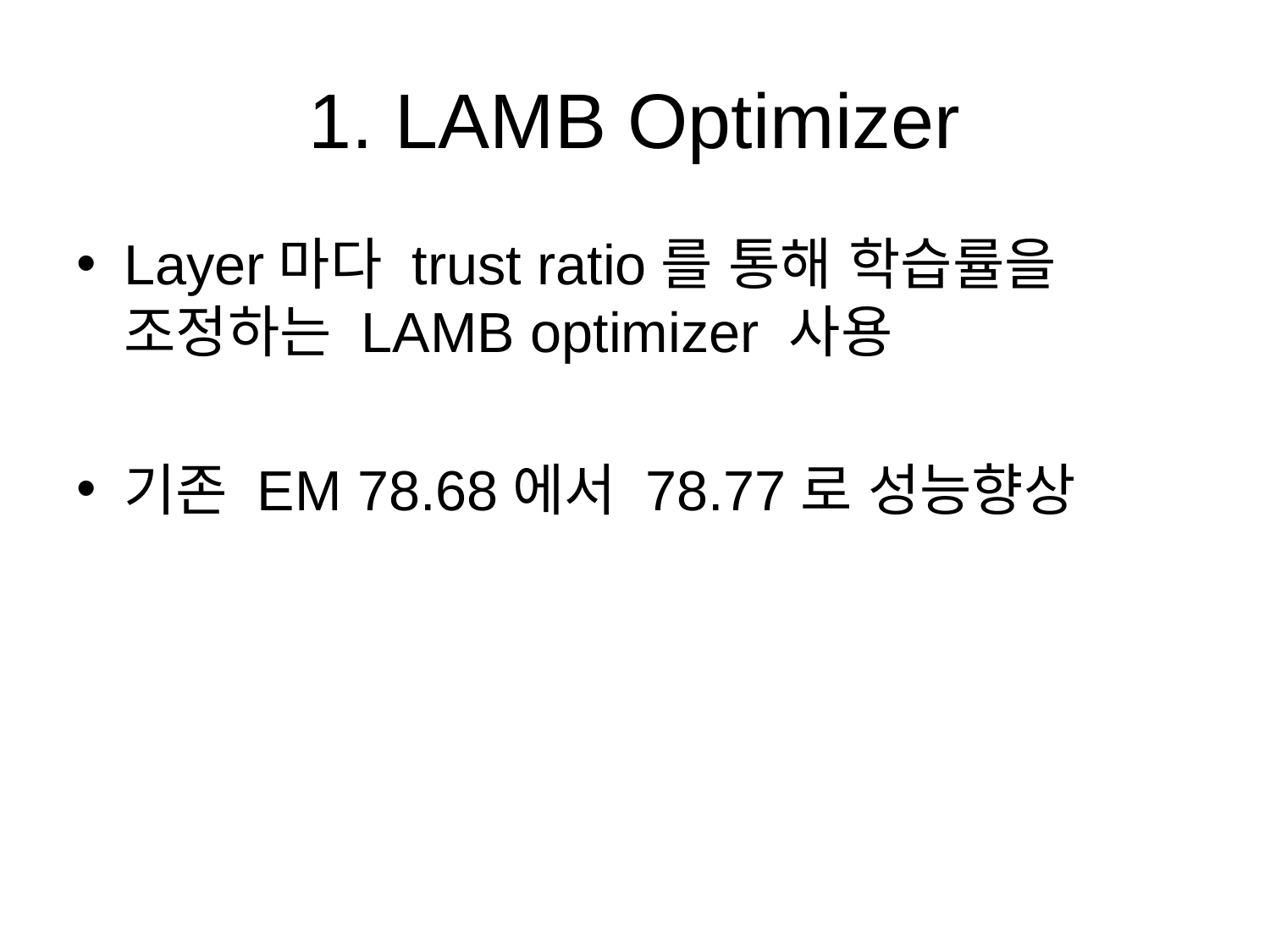

# 1. LAMB Optimizer
Layer마다 trust ratio를 통해 학습률을 조정하는 LAMB optimizer 사용

기존 EM 78.68에서 78.77로 성능향상